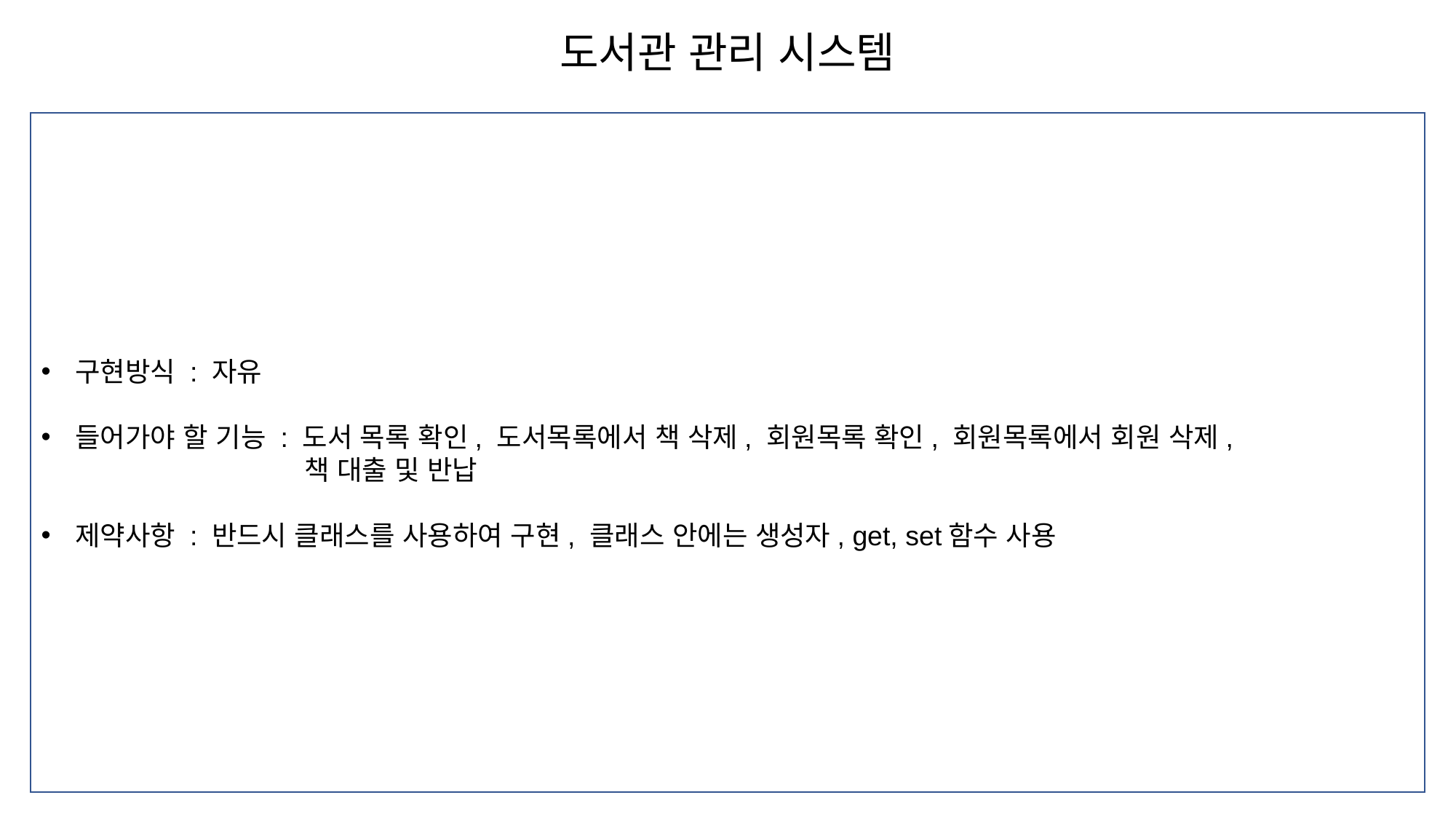

도서관 관리 시스템
구현방식 : 자유

들어가야 할 기능 : 도서 목록 확인, 도서목록에서 책 삭제, 회원목록 확인, 회원목록에서 회원 삭제,
		     책 대출 및 반납

제약사항 : 반드시 클래스를 사용하여 구현, 클래스 안에는 생성자, get, set함수 사용